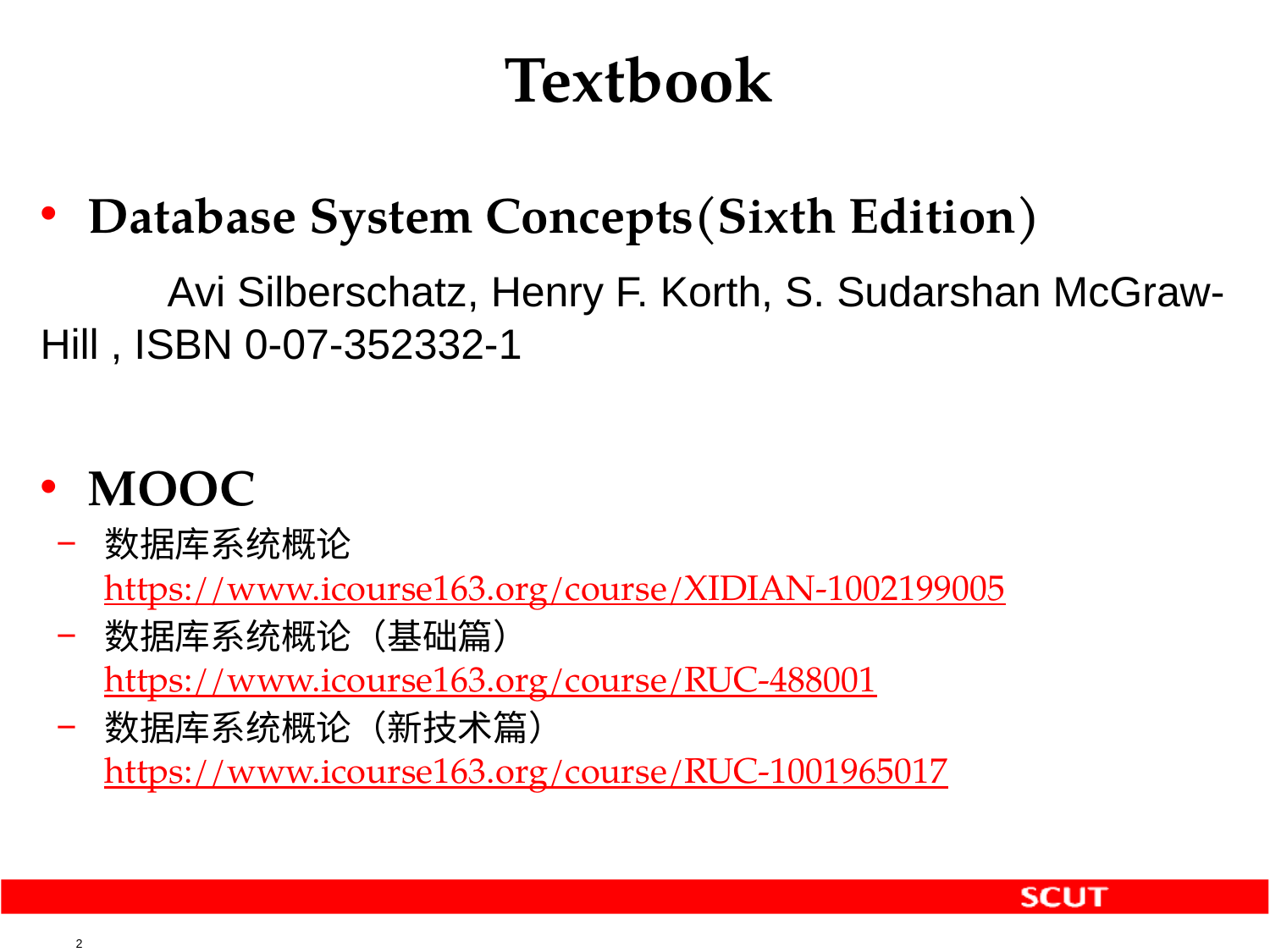

# Textbook
Database System Concepts(Sixth Edition)
	Avi Silberschatz, Henry F. Korth, S. Sudarshan McGraw-Hill , ISBN 0-07-352332-1

MOOC
数据库系统概论
https://www.icourse163.org/course/XIDIAN-1002199005
数据库系统概论（基础篇）
https://www.icourse163.org/course/RUC-488001
数据库系统概论（新技术篇）
https://www.icourse163.org/course/RUC-1001965017